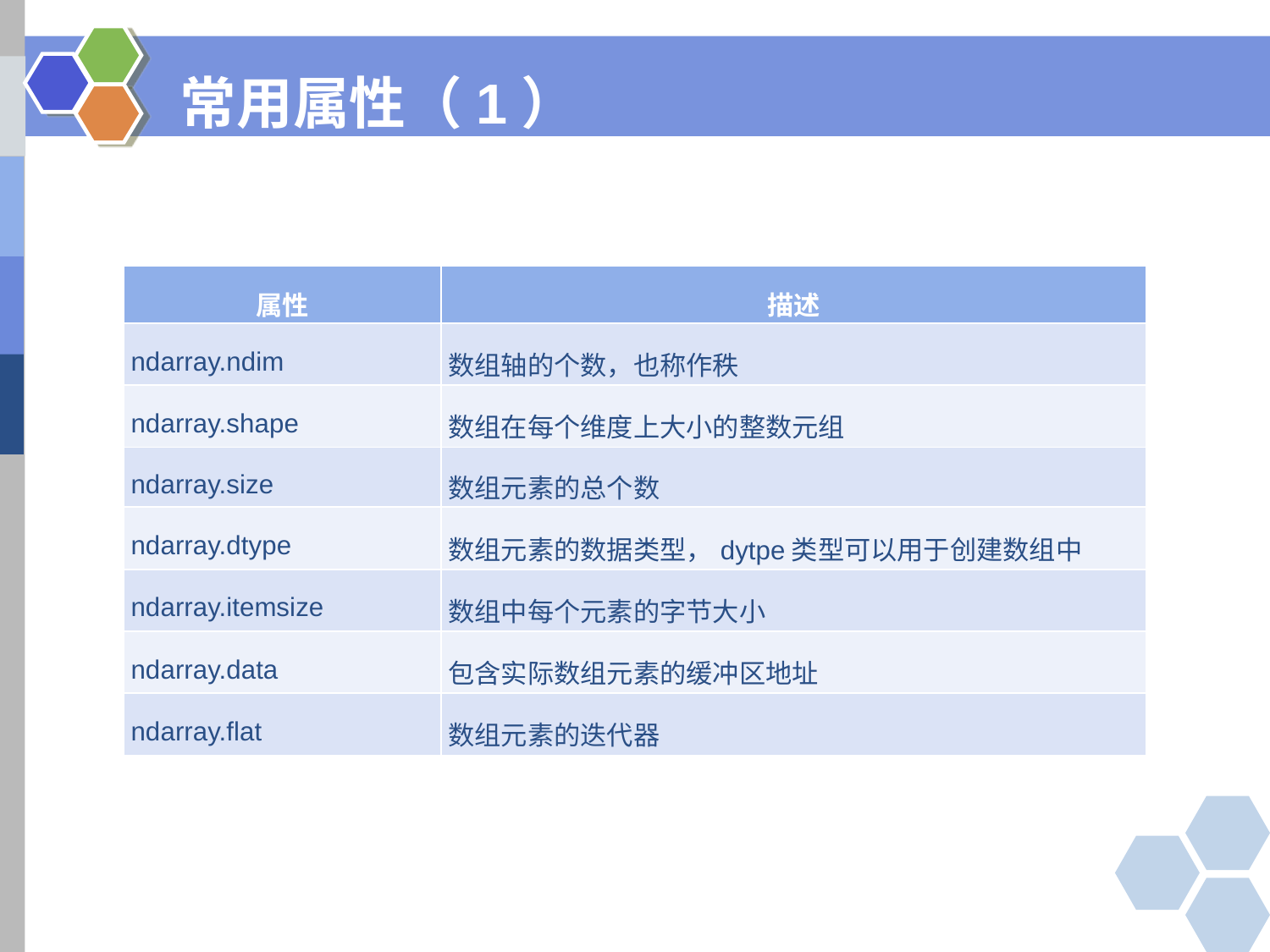

# 常用属性（1）
| 属性 | 描述 |
| --- | --- |
| ndarray.ndim | 数组轴的个数，也称作秩 |
| ndarray.shape | 数组在每个维度上大小的整数元组 |
| ndarray.size | 数组元素的总个数 |
| ndarray.dtype | 数组元素的数据类型，dytpe类型可以用于创建数组中 |
| ndarray.itemsize | 数组中每个元素的字节大小 |
| ndarray.data | 包含实际数组元素的缓冲区地址 |
| ndarray.flat | 数组元素的迭代器 |